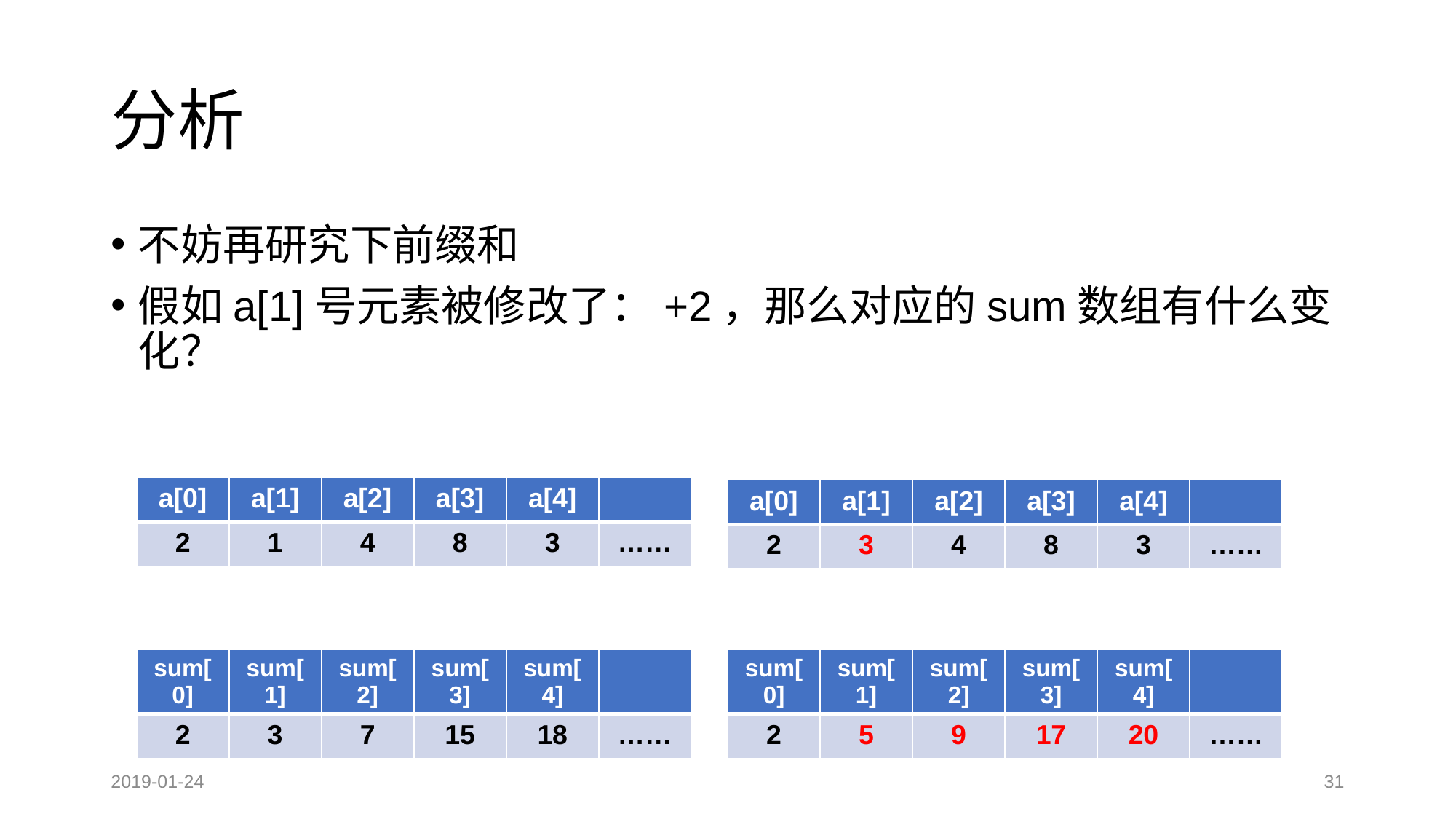

# 分析
不妨再研究下前缀和
假如a[1]号元素被修改了：+2，那么对应的sum数组有什么变化？
| a[0] | a[1] | a[2] | a[3] | a[4] |  |
| --- | --- | --- | --- | --- | --- |
| 2 | 1 | 4 | 8 | 3 | …… |
| a[0] | a[1] | a[2] | a[3] | a[4] |  |
| --- | --- | --- | --- | --- | --- |
| 2 | 3 | 4 | 8 | 3 | …… |
| sum[0] | sum[1] | sum[2] | sum[3] | sum[4] |  |
| --- | --- | --- | --- | --- | --- |
| 2 | 3 | 7 | 15 | 18 | …… |
| sum[0] | sum[1] | sum[2] | sum[3] | sum[4] |  |
| --- | --- | --- | --- | --- | --- |
| 2 | 5 | 9 | 17 | 20 | …… |
2019-01-24
31